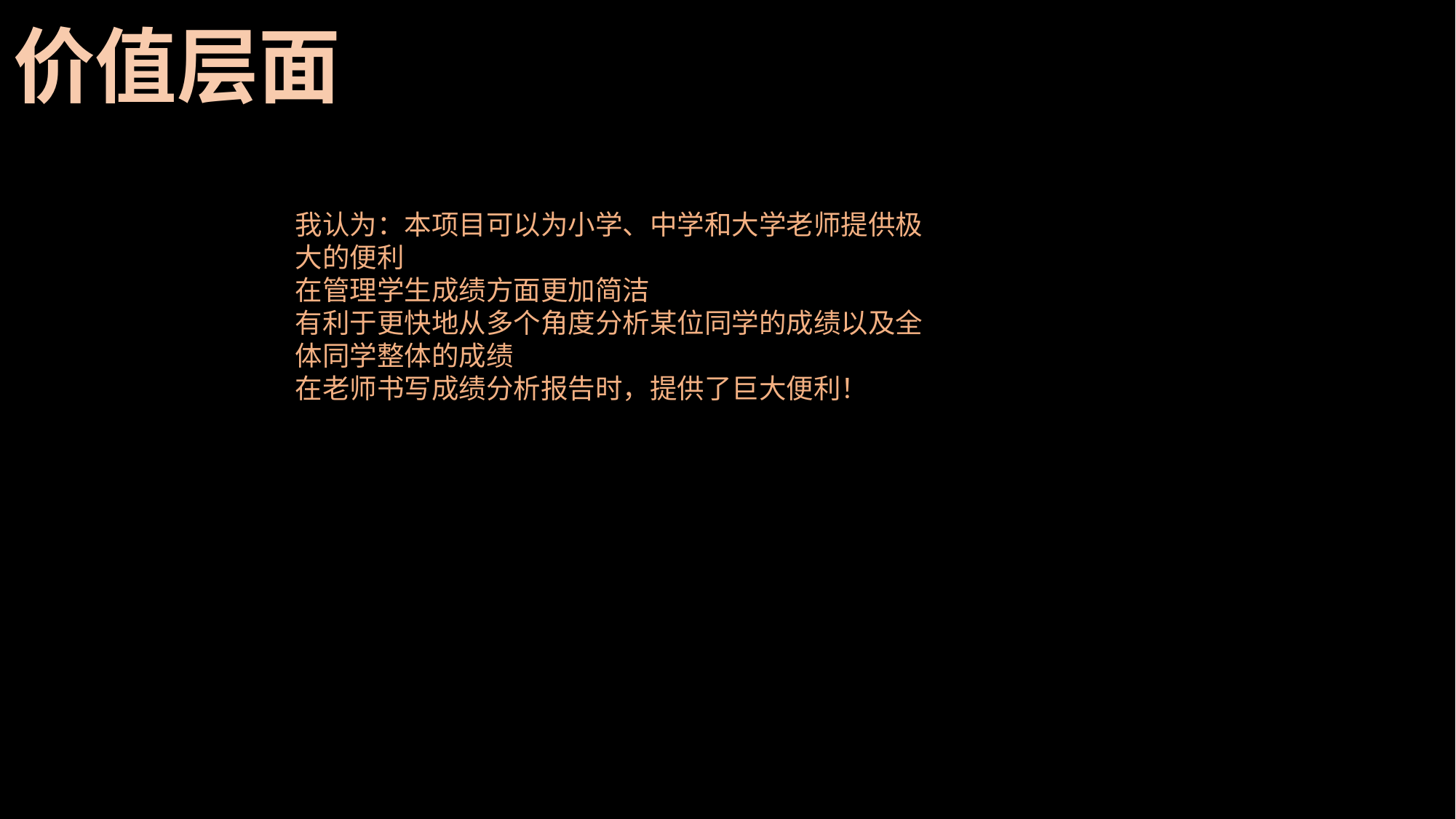

价值层面
我认为：本项目可以为小学、中学和大学老师提供极大的便利
在管理学生成绩方面更加简洁
有利于更快地从多个角度分析某位同学的成绩以及全体同学整体的成绩
在老师书写成绩分析报告时，提供了巨大便利！